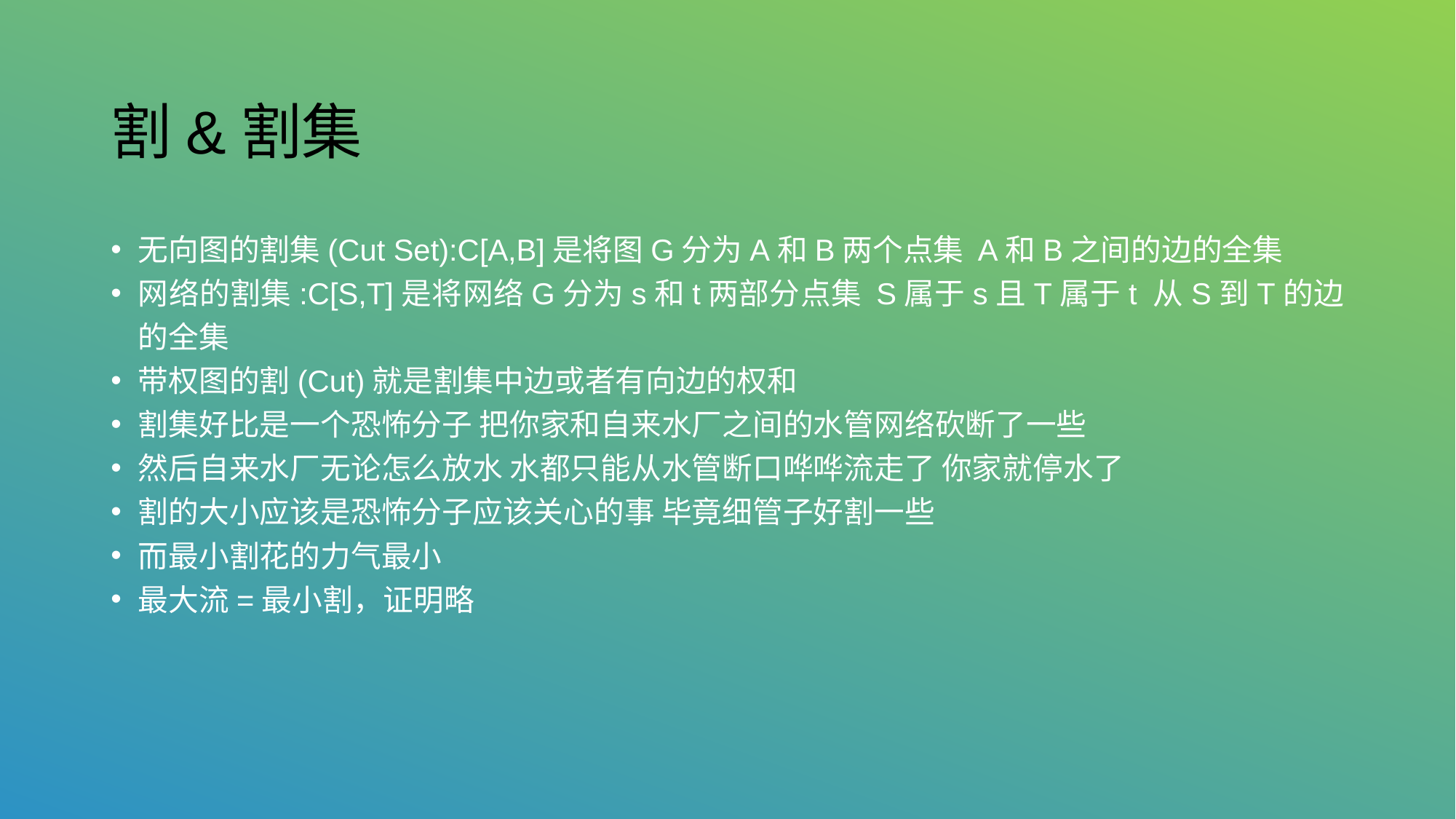

# 割&割集
无向图的割集(Cut Set):C[A,B]是将图G分为A和B两个点集 A和B之间的边的全集
网络的割集:C[S,T]是将网络G分为s和t两部分点集 S属于s且T属于t 从S到T的边的全集
带权图的割(Cut)就是割集中边或者有向边的权和
割集好比是一个恐怖分子 把你家和自来水厂之间的水管网络砍断了一些
然后自来水厂无论怎么放水 水都只能从水管断口哗哗流走了 你家就停水了
割的大小应该是恐怖分子应该关心的事 毕竟细管子好割一些
而最小割花的力气最小
最大流=最小割，证明略